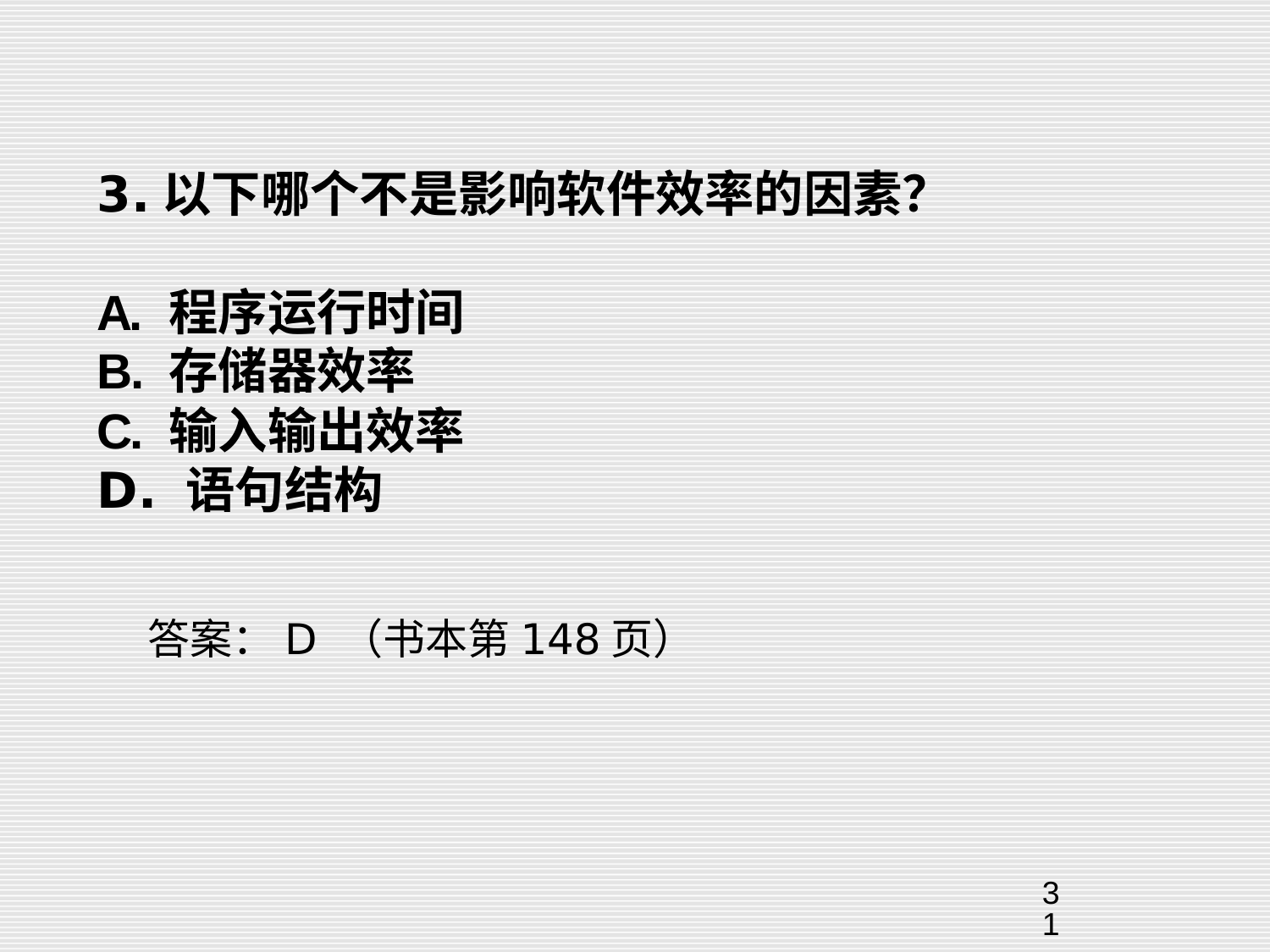

3.以下哪个不是影响软件效率的因素？

程序运行时间
存储器效率
输入输出效率
D. 语句结构
答案：D （书本第148页）
31